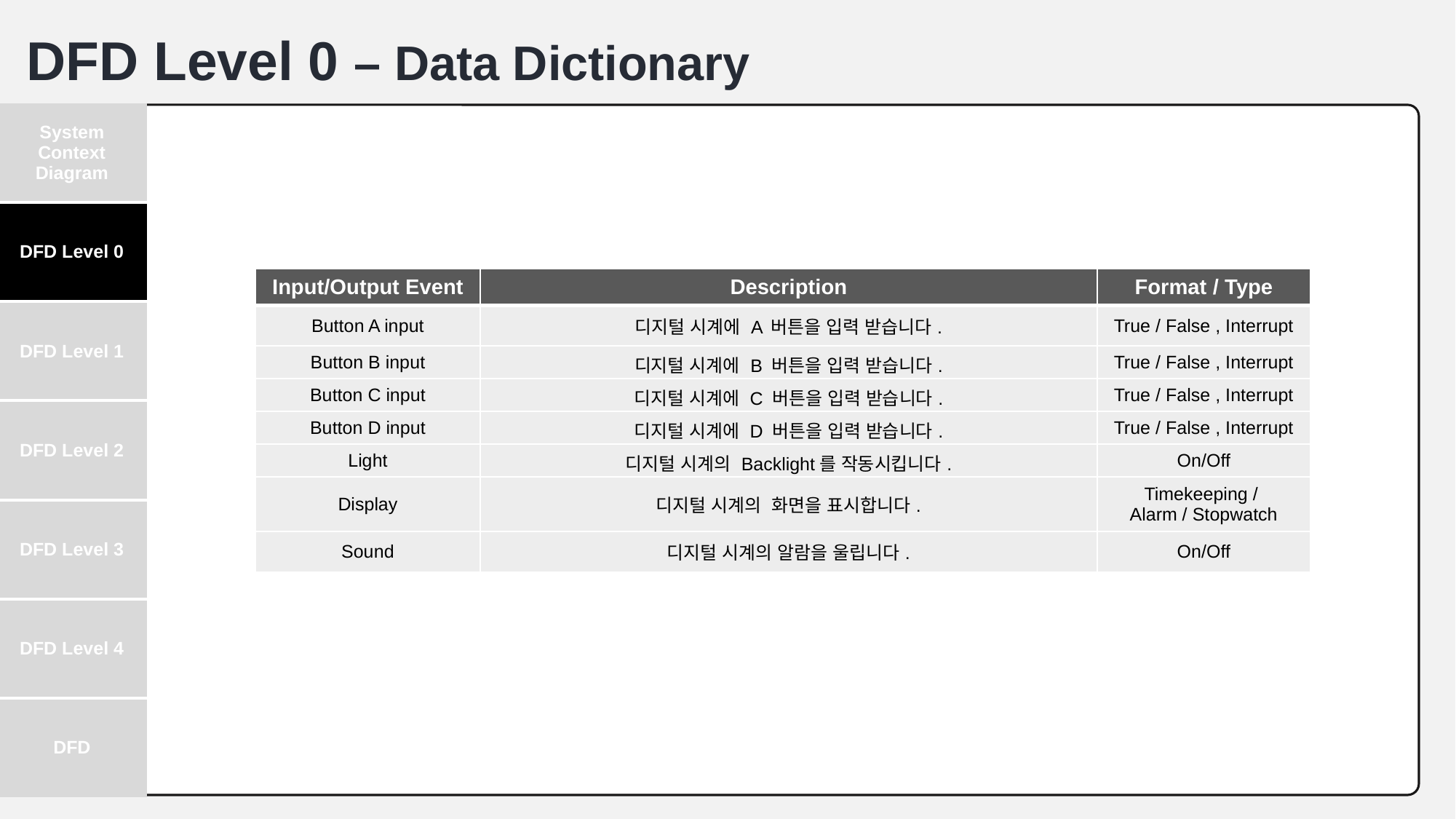

DFD Level 0 – Data Dictionary
| System Context Diagram |
| --- |
| DFD Level 0 |
| DFD Level 1 |
| DFD Level 2 |
| DFD Level 3 |
| DFD Level 4 |
| DFD |

| Input/Output Event | Description | Format / Type |
| --- | --- | --- |
| Button A input | 디지털 시계에 A 버튼을 입력 받습니다. | True / False , Interrupt |
| Button B input | 디지털 시계에 B 버튼을 입력 받습니다. | True / False , Interrupt |
| Button C input | 디지털 시계에 C 버튼을 입력 받습니다. | True / False , Interrupt |
| Button D input | 디지털 시계에 D 버튼을 입력 받습니다. | True / False , Interrupt |
| Light | 디지털 시계의 Backlight를 작동시킵니다. | On/Off |
| Display | 디지털 시계의 화면을 표시합니다. | Timekeeping / Alarm / Stopwatch |
| Sound | 디지털 시계의 알람을 울립니다. | On/Off |